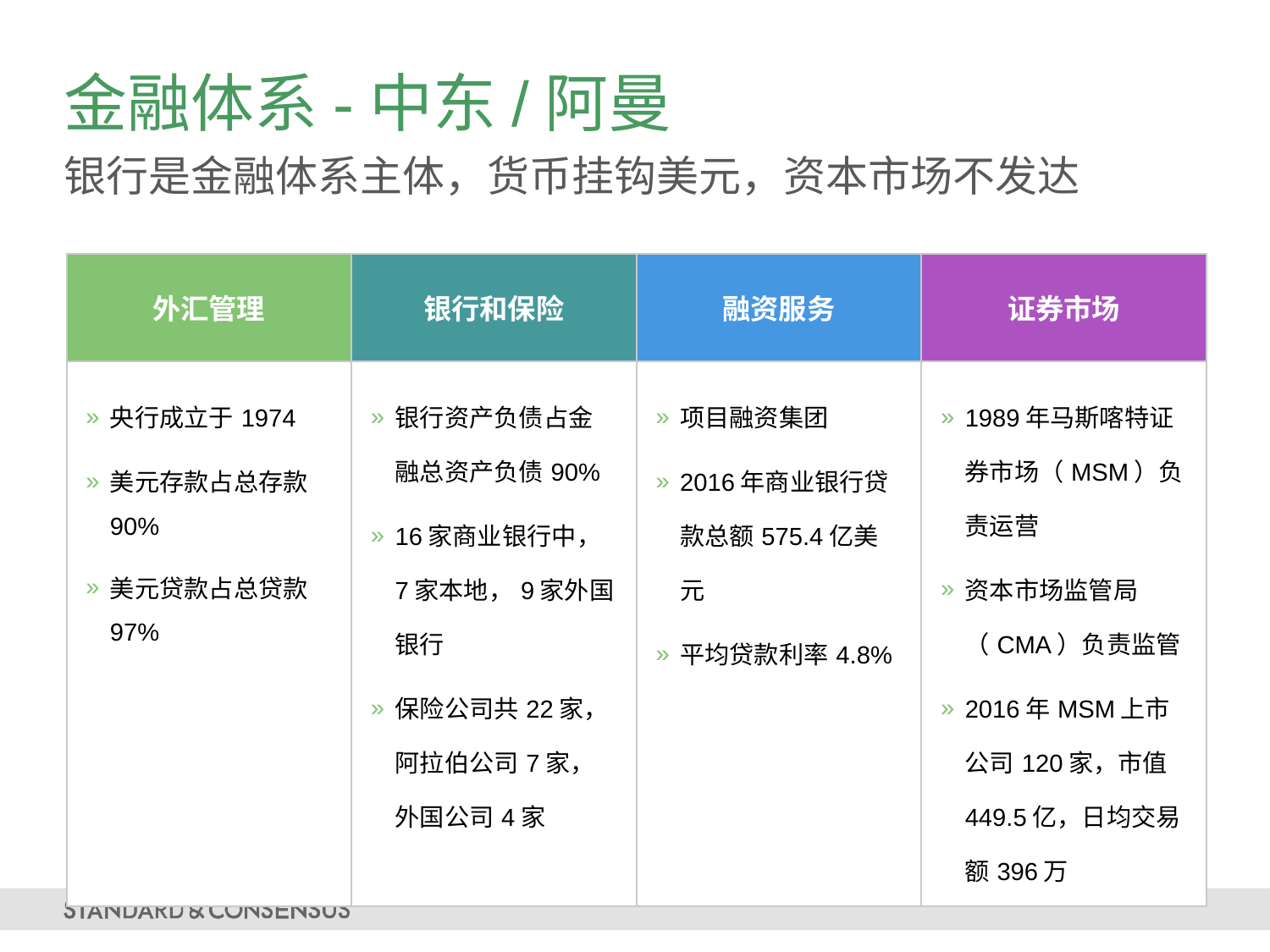

# 金融体系-中东/阿曼
银行是金融体系主体，货币挂钩美元，资本市场不发达
| 外汇管理 | 银行和保险 | 融资服务 | 证券市场 |
| --- | --- | --- | --- |
| 央行成立于1974 美元存款占总存款 90% 美元贷款占总贷款97% | 银行资产负债占金融总资产负债90% 16家商业银行中，7家本地，9家外国银行 保险公司共22家，阿拉伯公司7家，外国公司4家 | 项目融资集团 2016年商业银行贷款总额575.4亿美元 平均贷款利率4.8% | 1989年马斯喀特证券市场（MSM）负责运营 资本市场监管局（CMA）负责监管 2016年MSM上市公司120家，市值449.5亿，日均交易额396万 |